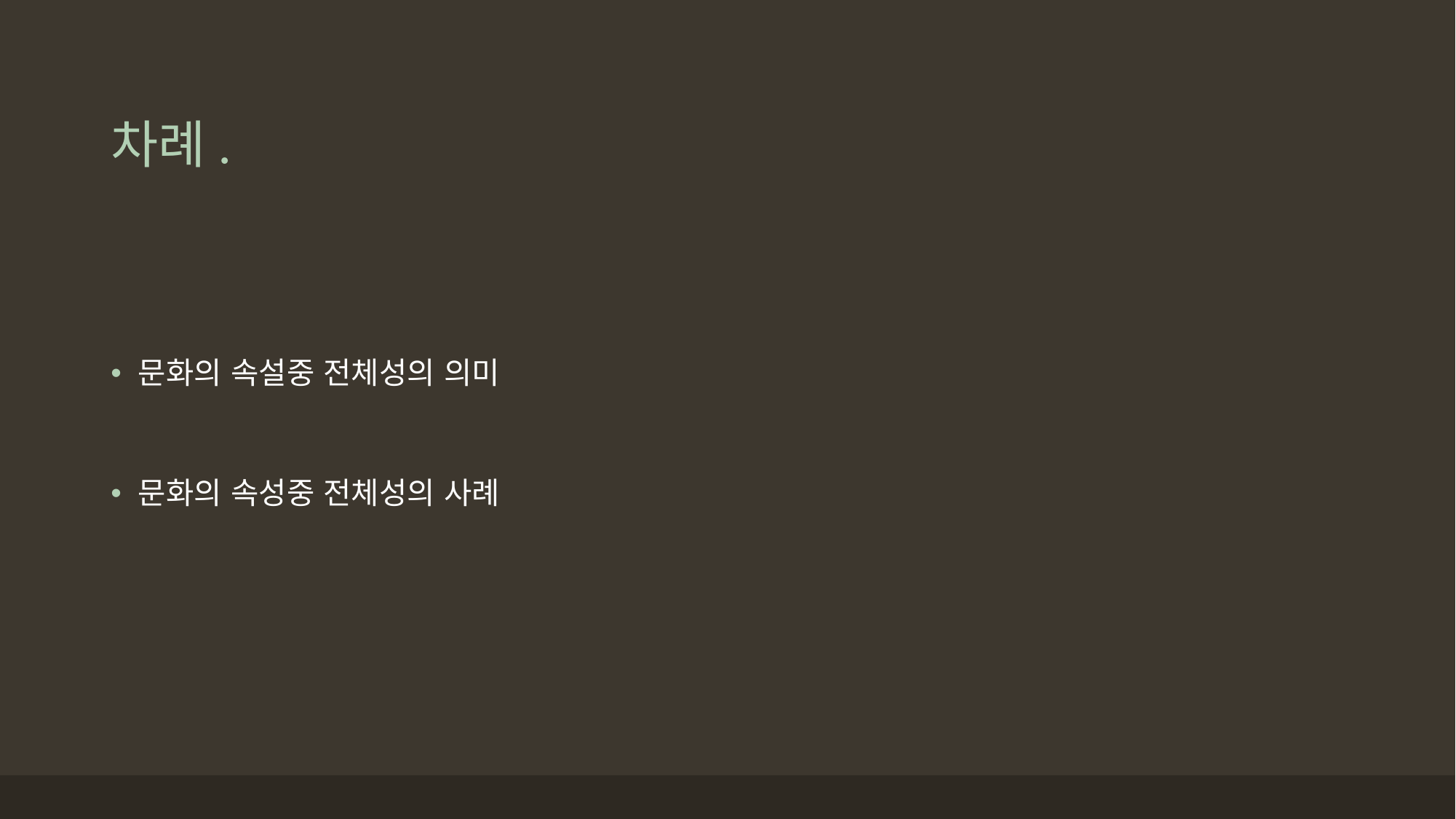

# 차례.

문화의 속설중 전체성의 의미

문화의 속성중 전체성의 사례